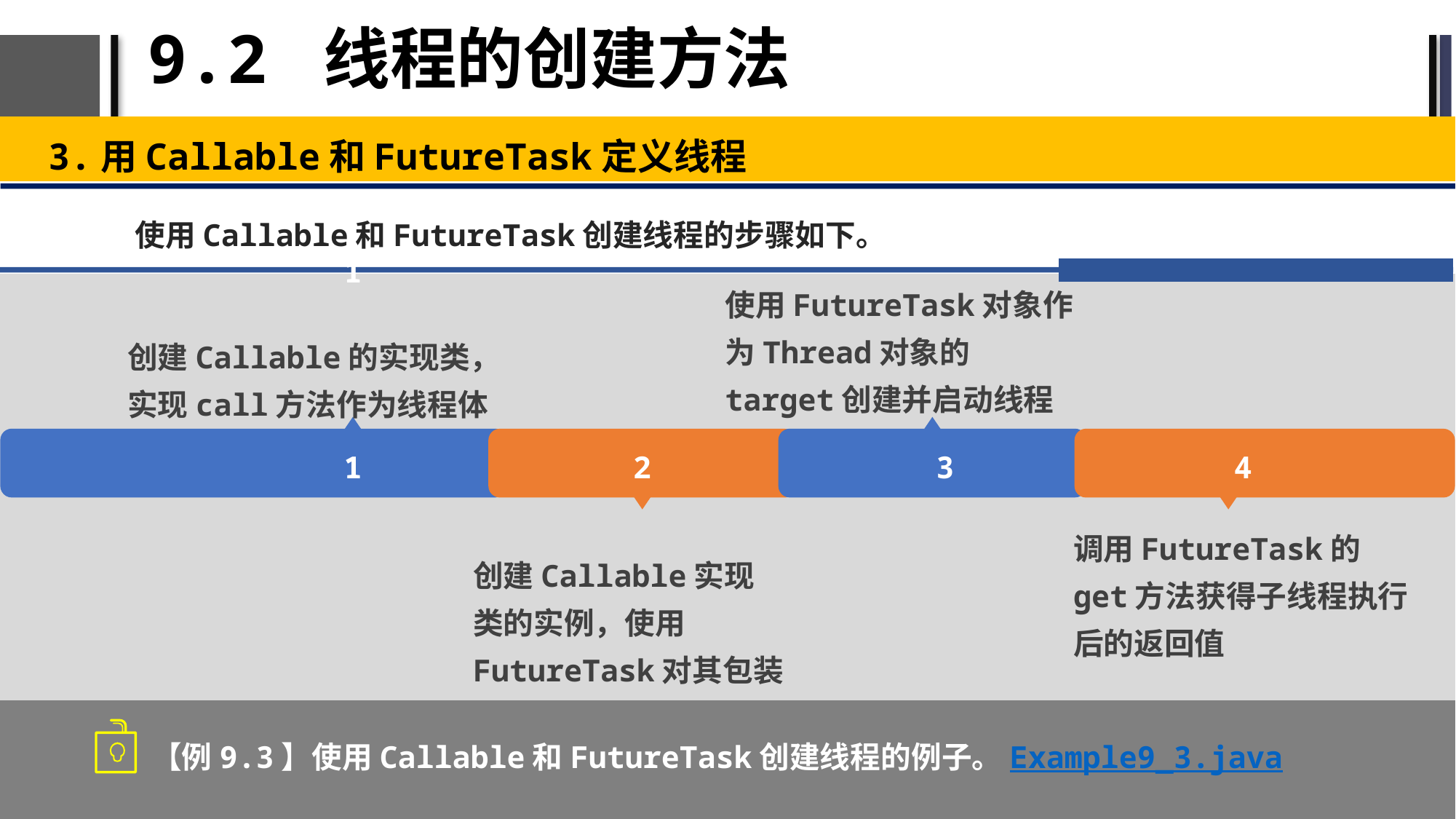

# 9.2 线程的创建方法

3.用Callable和FutureTask定义线程

使用Callable和FutureTask创建线程的步骤如下。
1

使用FutureTask对象作为Thread对象的target创建并启动线程
创建Callable的实现类，实现call方法作为线程体

1
2
3
4
调用FutureTask的get方法获得子线程执行后的返回值
创建Callable实现类的实例，使用FutureTask对其包装

【例9.3】使用Callable和FutureTask创建线程的例子。Example9_3.java